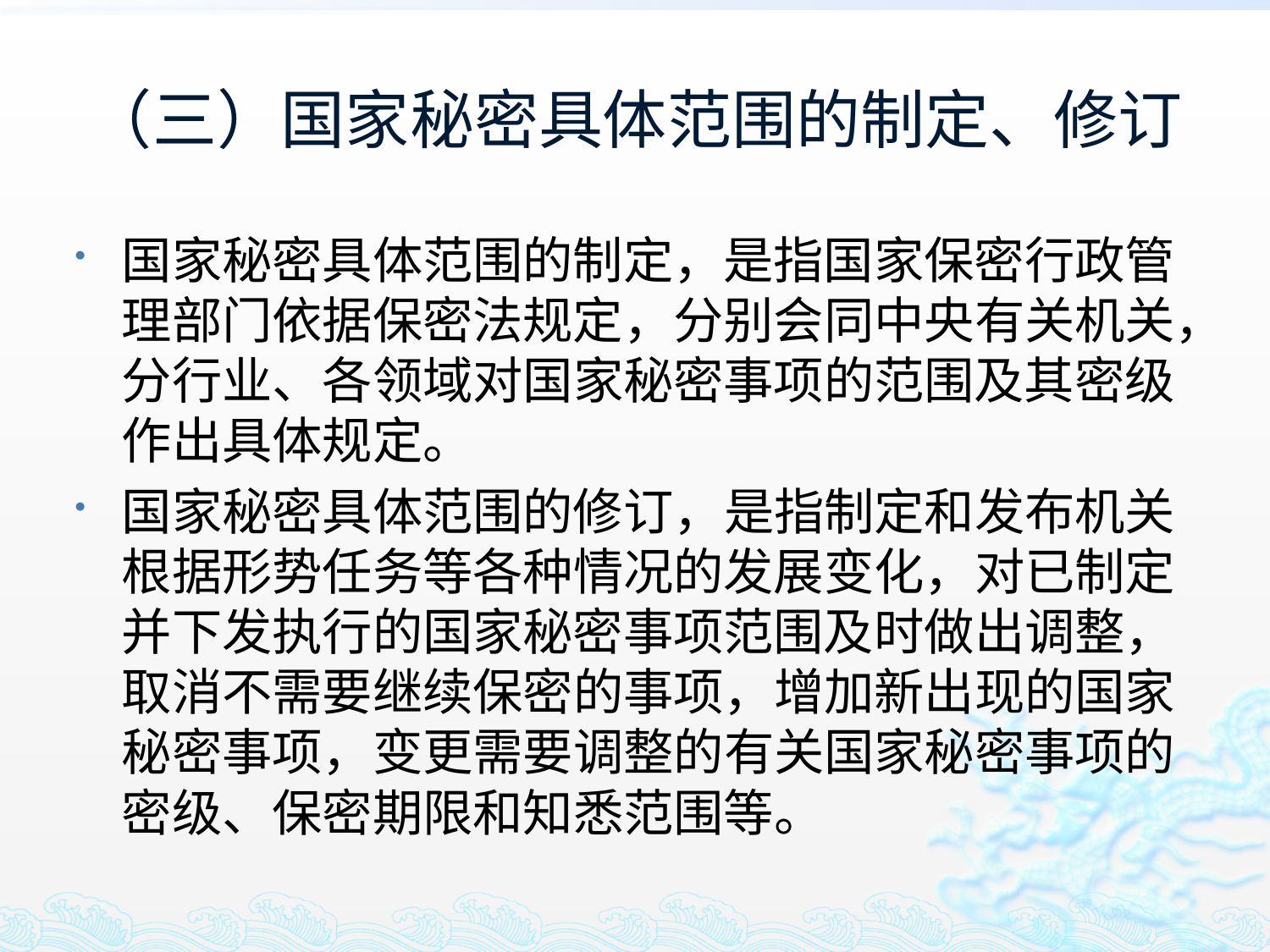

# （三）国家秘密具体范围的制定、修订
国家秘密具体范围的制定，是指国家保密行政管理部门依据保密法规定，分别会同中央有关机关，分行业、各领域对国家秘密事项的范围及其密级作出具体规定。
国家秘密具体范围的修订，是指制定和发布机关根据形势任务等各种情况的发展变化，对已制定并下发执行的国家秘密事项范围及时做出调整，取消不需要继续保密的事项，增加新出现的国家秘密事项，变更需要调整的有关国家秘密事项的密级、保密期限和知悉范围等。